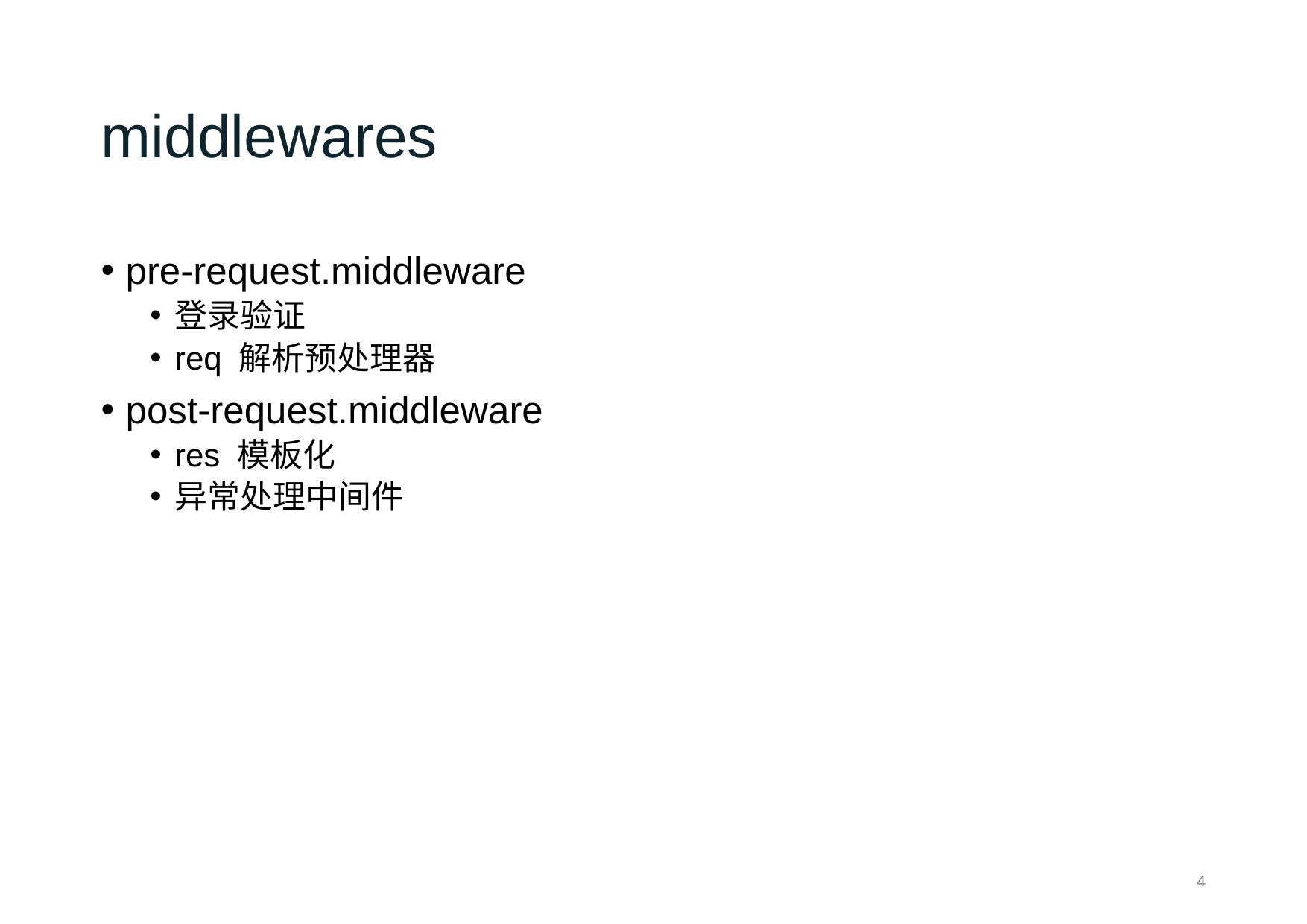

# middlewares
pre-request.middleware
登录验证
req 解析预处理器
post-request.middleware
res 模板化
异常处理中间件

4